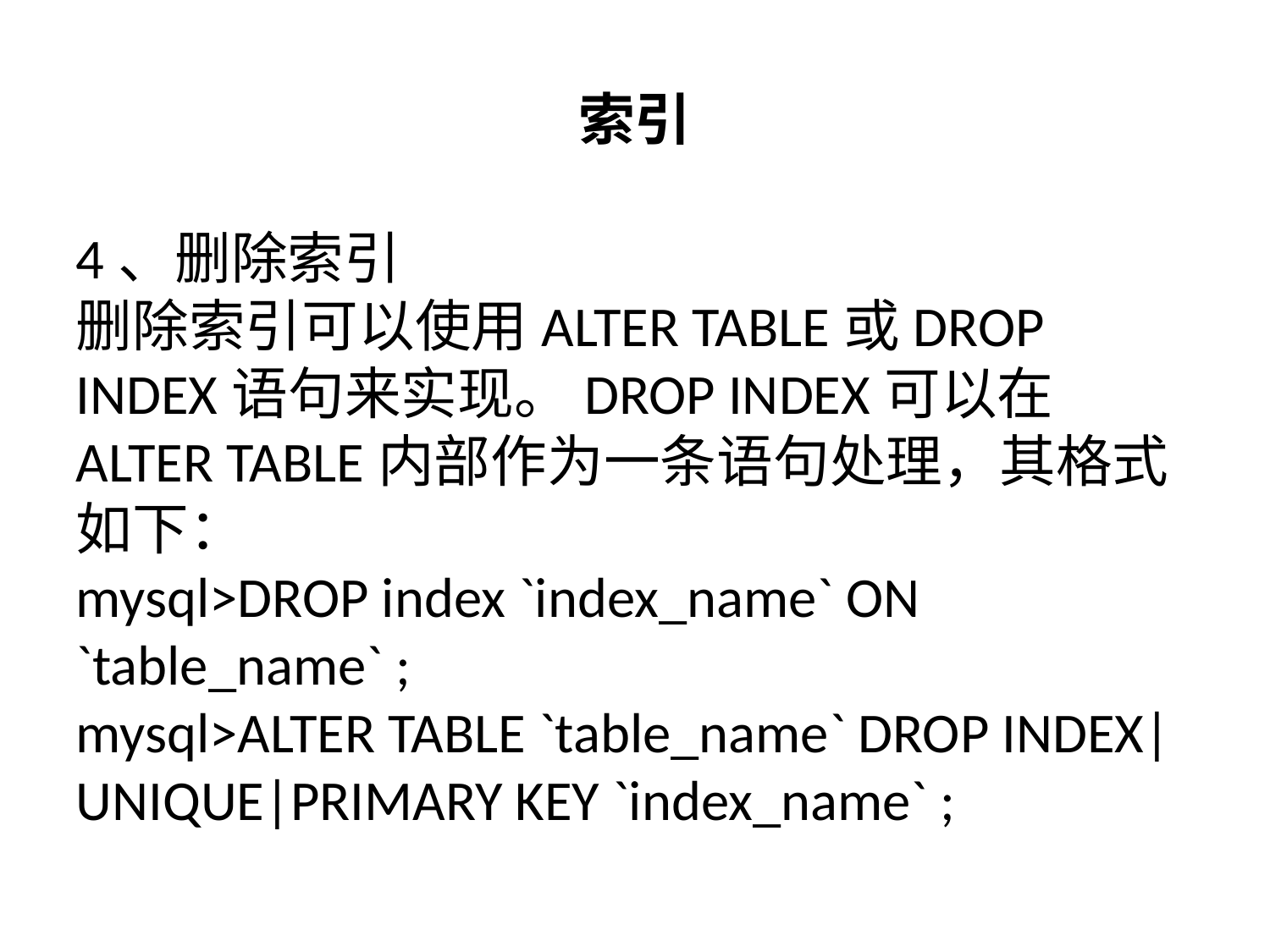

索引
4、删除索引
删除索引可以使用ALTER TABLE或DROP INDEX语句来实现。DROP INDEX可以在ALTER TABLE内部作为一条语句处理，其格式如下：
mysql>DROP index `index_name` ON `table_name` ;
mysql>ALTER TABLE `table_name` DROP INDEX|UNIQUE|PRIMARY KEY `index_name` ;